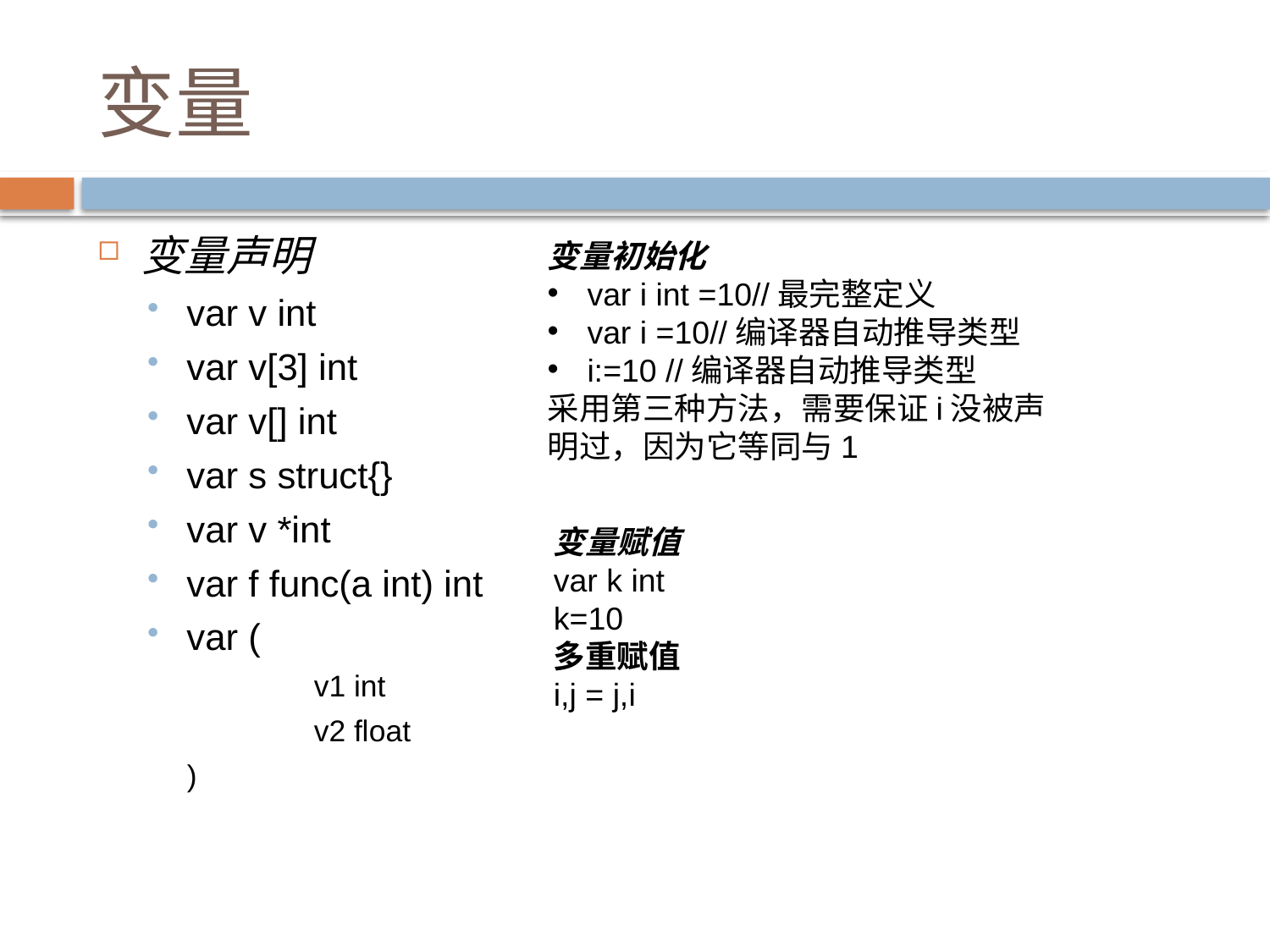

# 变量
变量声明
var v int
var v[3] int
var v[] int
var s struct{}
var v *int
var f func(a int) int
var (
	v1 int
	v2 float
)
变量初始化
var i int =10//最完整定义
var i =10//编译器自动推导类型
i:=10 //编译器自动推导类型
采用第三种方法，需要保证i没被声明过，因为它等同与1
变量赋值
var k int
k=10
多重赋值
i,j = j,i